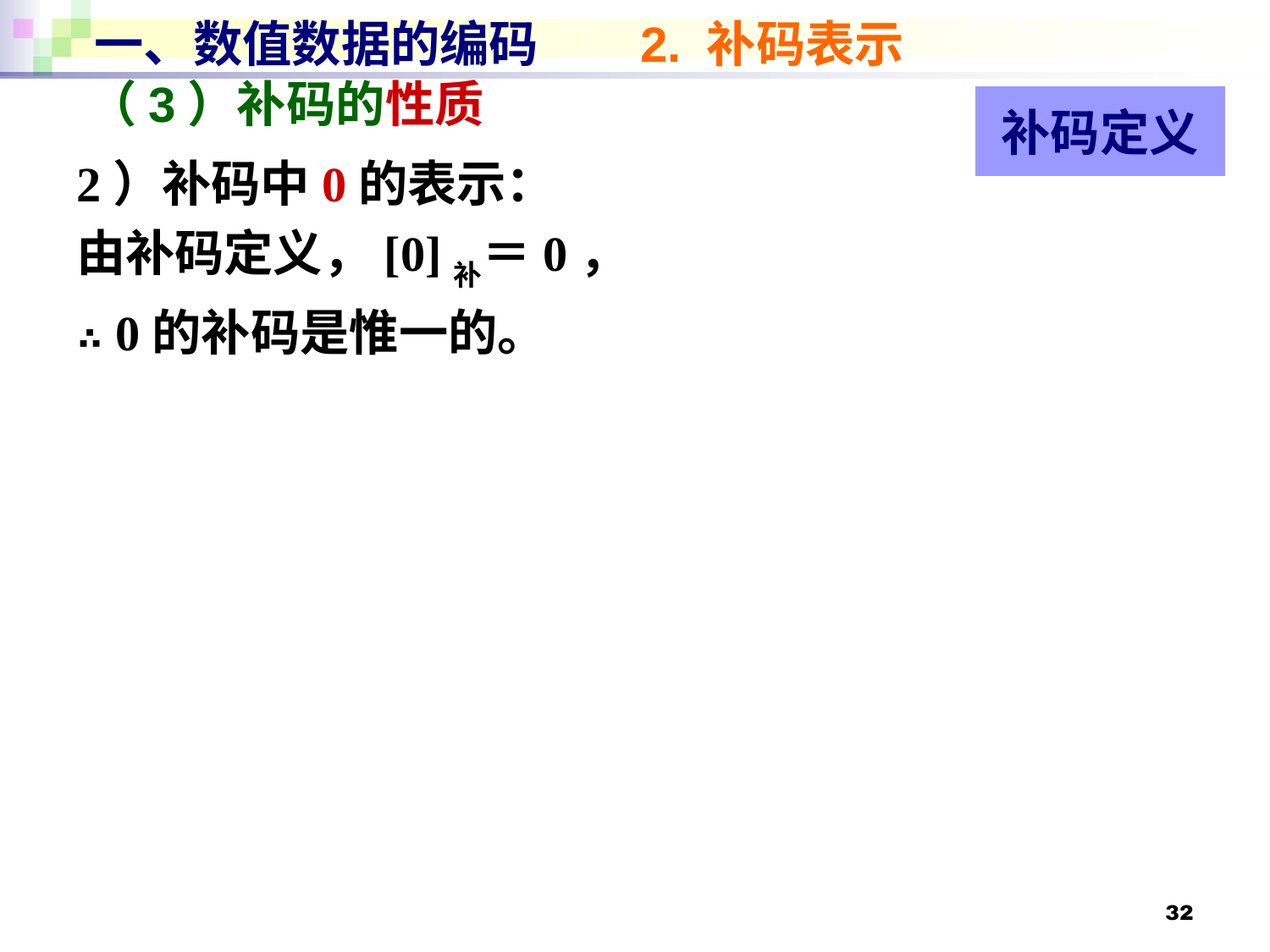

# 一、数值数据的编码        2. 补码表示
（3）补码的性质
补码定义
2）补码中0的表示：
由补码定义，[0]补＝0，
∴ 0的补码是惟一的。
32